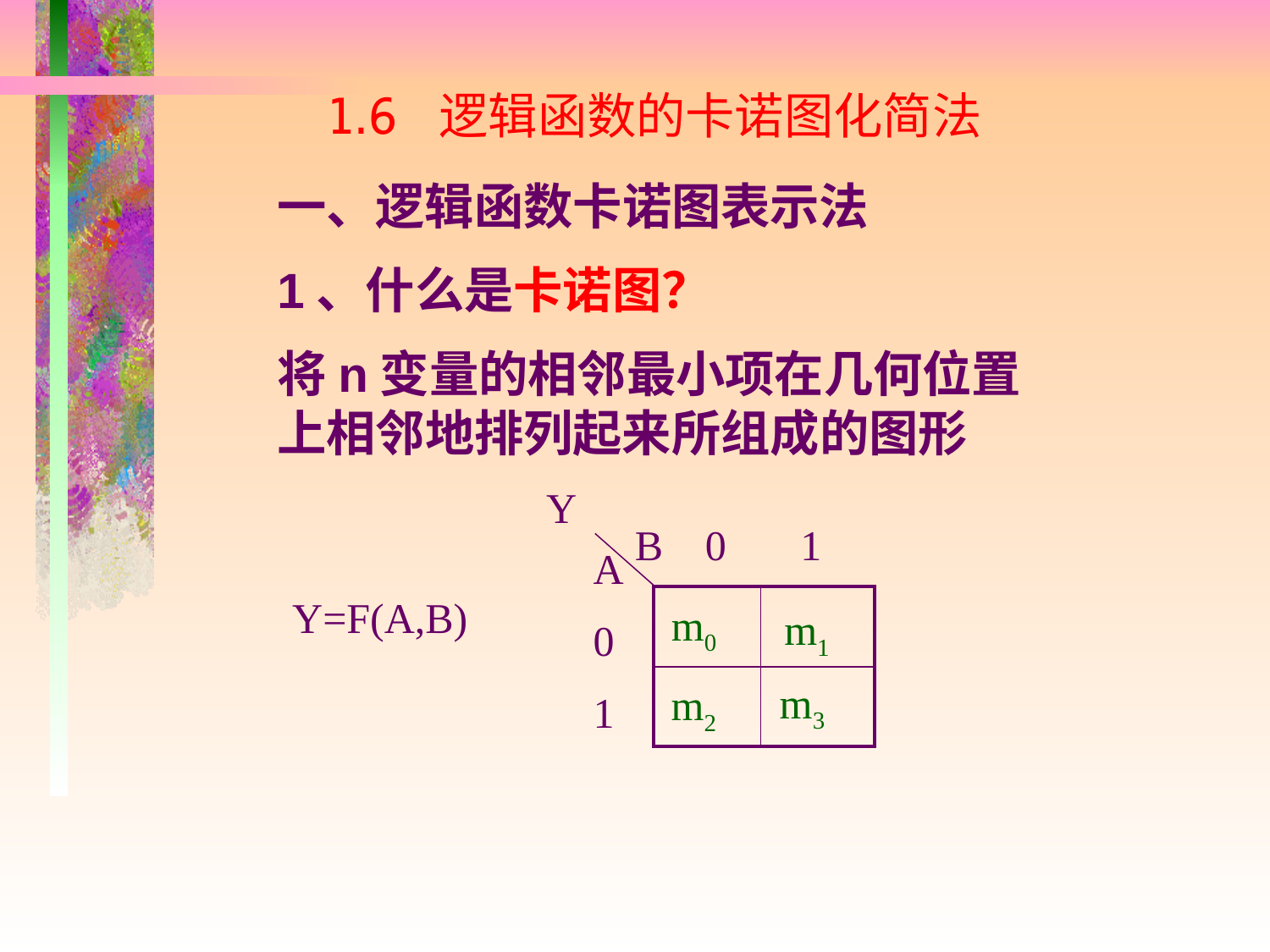

1.6  逻辑函数的卡诺图化简法
一、逻辑函数卡诺图表示法
1、什么是卡诺图？
将n变量的相邻最小项在几何位置上相邻地排列起来所组成的图形
Y
B    0       1

A
0
1
Y=F(A,B)
|  |  |
| --- | --- |
|  |  |
m0
m1
m3
m2